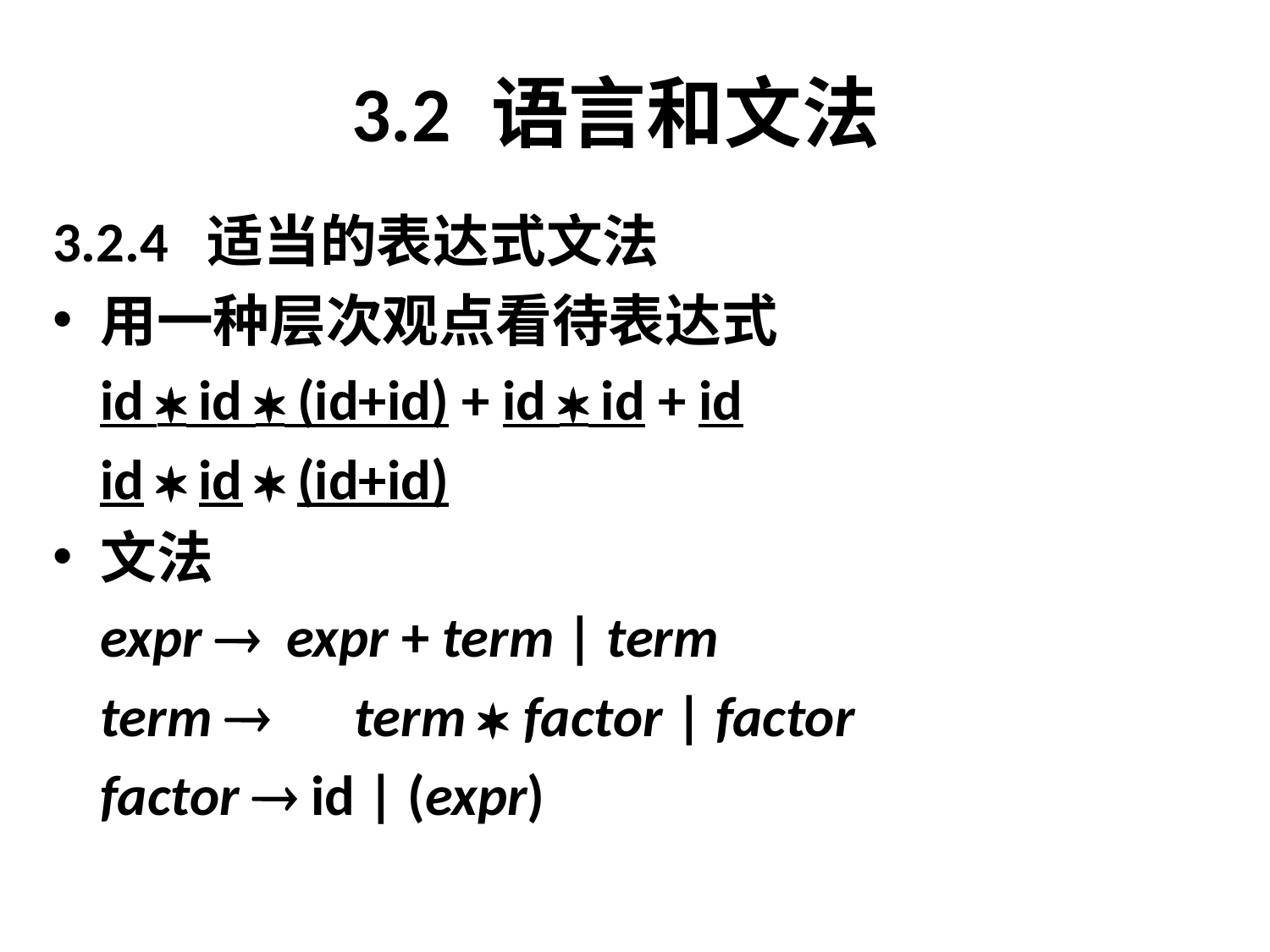

# 3.2 语言和文法
3.2.4  适当的表达式文法
用一种层次观点看待表达式
	id ∗ id ∗ (id+id) + id ∗ id + id
	id ∗ id ∗ (id+id)
文法
	expr →  expr + term | term
	term → 	term ∗ factor | factor
	factor → id | (expr)